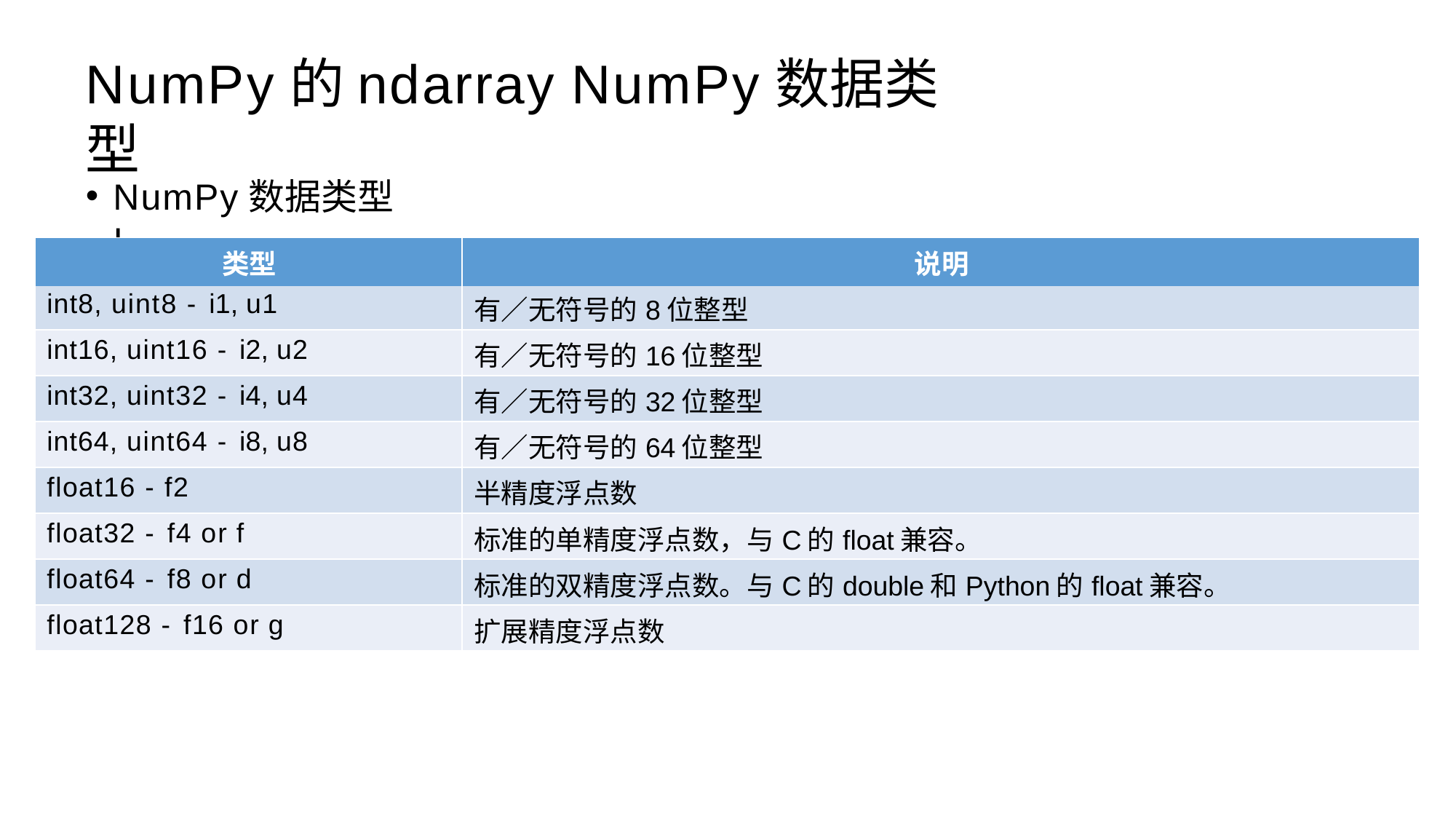

# NumPy的ndarray NumPy数据类型
NumPy数据类型 I
| 类型 | 说明 |
| --- | --- |
| int8, uint8 - i1, u1 | 有／无符号的8位整型 |
| int16, uint16 - i2, u2 | 有／无符号的16位整型 |
| int32, uint32 - i4, u4 | 有／无符号的32位整型 |
| int64, uint64 - i8, u8 | 有／无符号的64位整型 |
| float16 - f2 | 半精度浮点数 |
| float32 - f4 or f | 标准的单精度浮点数，与C的float兼容。 |
| float64 - f8 or d | 标准的双精度浮点数。与C的double和Python的float兼容。 |
| float128 - f16 or g | 扩展精度浮点数 |